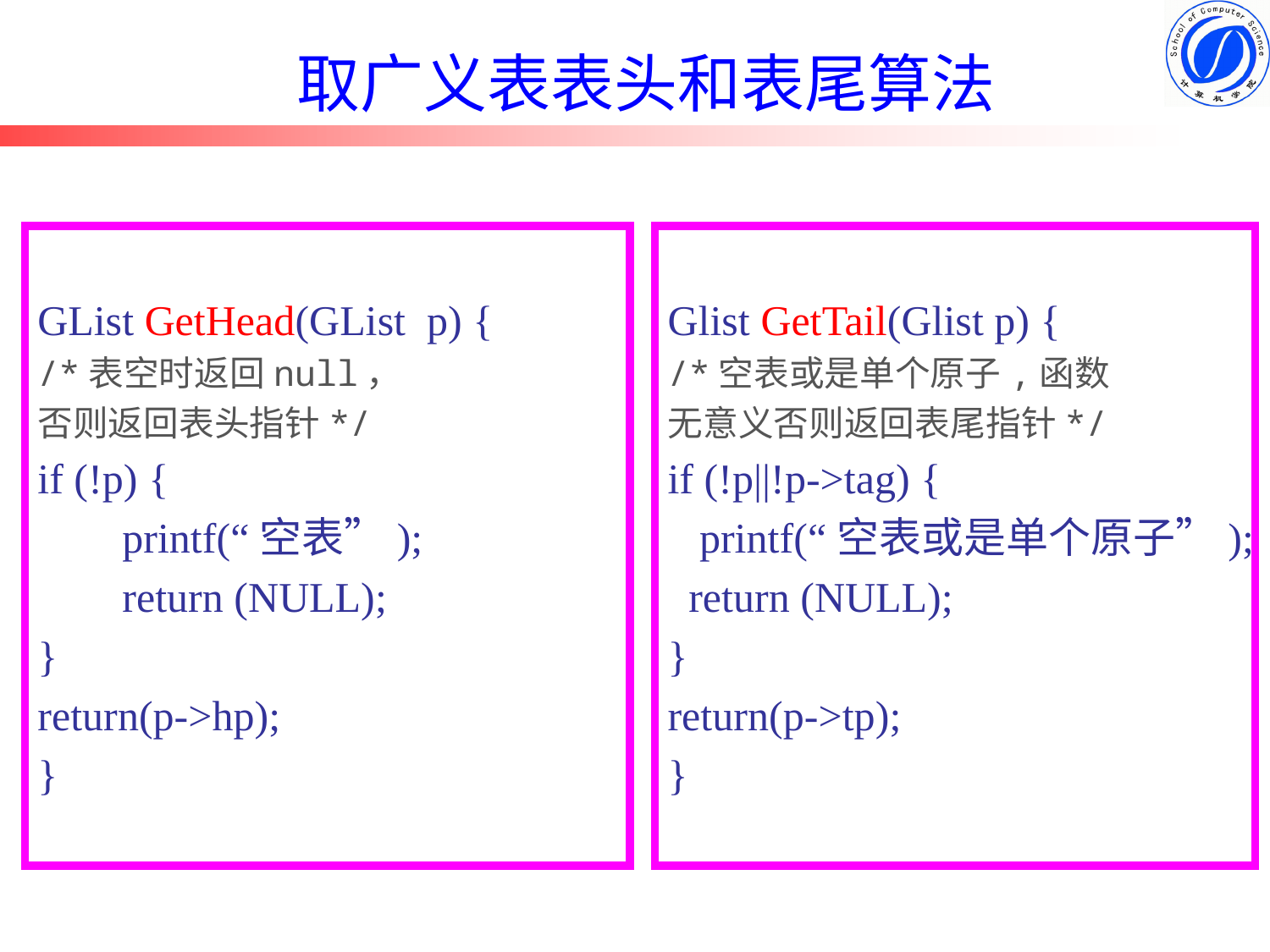

# 取广义表表头和表尾算法

GList GetHead(GList  p) {
/*表空时返回null，
否则返回表头指针*/
if (!p) {
        printf(“空表”);
        return (NULL);
}
return(p->hp);
}
Glist GetTail(Glist p) {
/*空表或是单个原子,函数
无意义否则返回表尾指针*/
if (!p||!p->tag) {
   printf(“空表或是单个原子”);
  return (NULL);
}
return(p->tp);
}